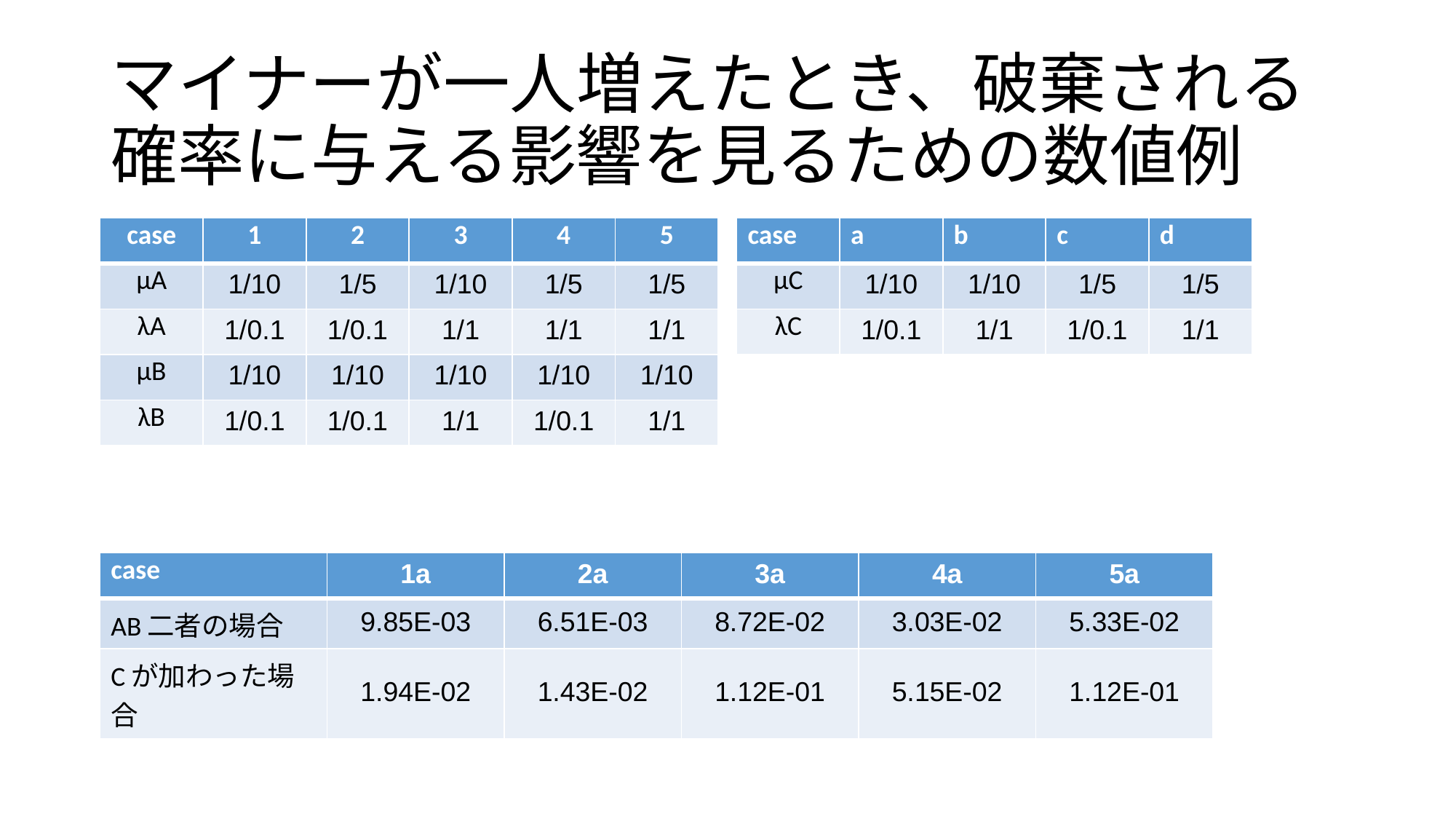

# マイナーが一人増えたとき、破棄される確率に与える影響を見るための数値例
| case | 1 | 2 | 3 | 4 | 5 |
| --- | --- | --- | --- | --- | --- |
| μA | 1/10 | 1/5 | 1/10 | 1/5 | 1/5 |
| λA | 1/0.1 | 1/0.1 | 1/1 | 1/1 | 1/1 |
| μB | 1/10 | 1/10 | 1/10 | 1/10 | 1/10 |
| λB | 1/0.1 | 1/0.1 | 1/1 | 1/0.1 | 1/1 |
| case | a | b | c | d |
| --- | --- | --- | --- | --- |
| μC | 1/10 | 1/10 | 1/5 | 1/5 |
| λC | 1/0.1 | 1/1 | 1/0.1 | 1/1 |
| case | 1a | 2a | 3a | 4a | 5a |
| --- | --- | --- | --- | --- | --- |
| AB二者の場合 | 9.85E-03 | 6.51E-03 | 8.72E-02 | 3.03E-02 | 5.33E-02 |
| Cが加わった場合 | 1.94E-02 | 1.43E-02 | 1.12E-01 | 5.15E-02 | 1.12E-01 |